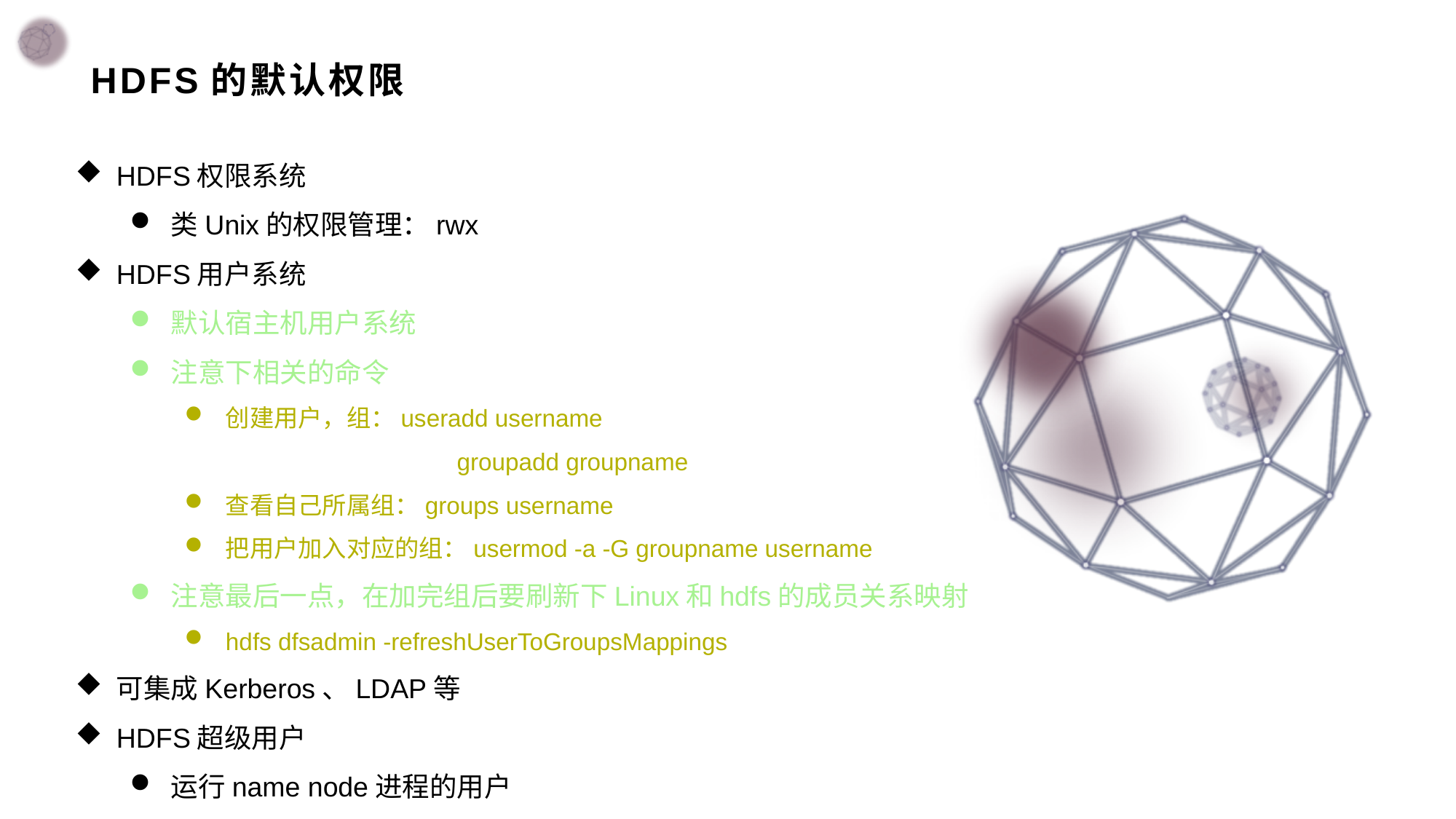

# HDFS的默认权限
HDFS权限系统
类Unix的权限管理：rwx
HDFS用户系统
默认宿主机用户系统
注意下相关的命令
创建用户，组：useradd username
		        groupadd groupname
查看自己所属组：groups username
把用户加入对应的组：usermod -a -G groupname username
注意最后一点，在加完组后要刷新下Linux和hdfs的成员关系映射
hdfs dfsadmin -refreshUserToGroupsMappings
可集成Kerberos、LDAP等
HDFS超级用户
运行name node进程的用户